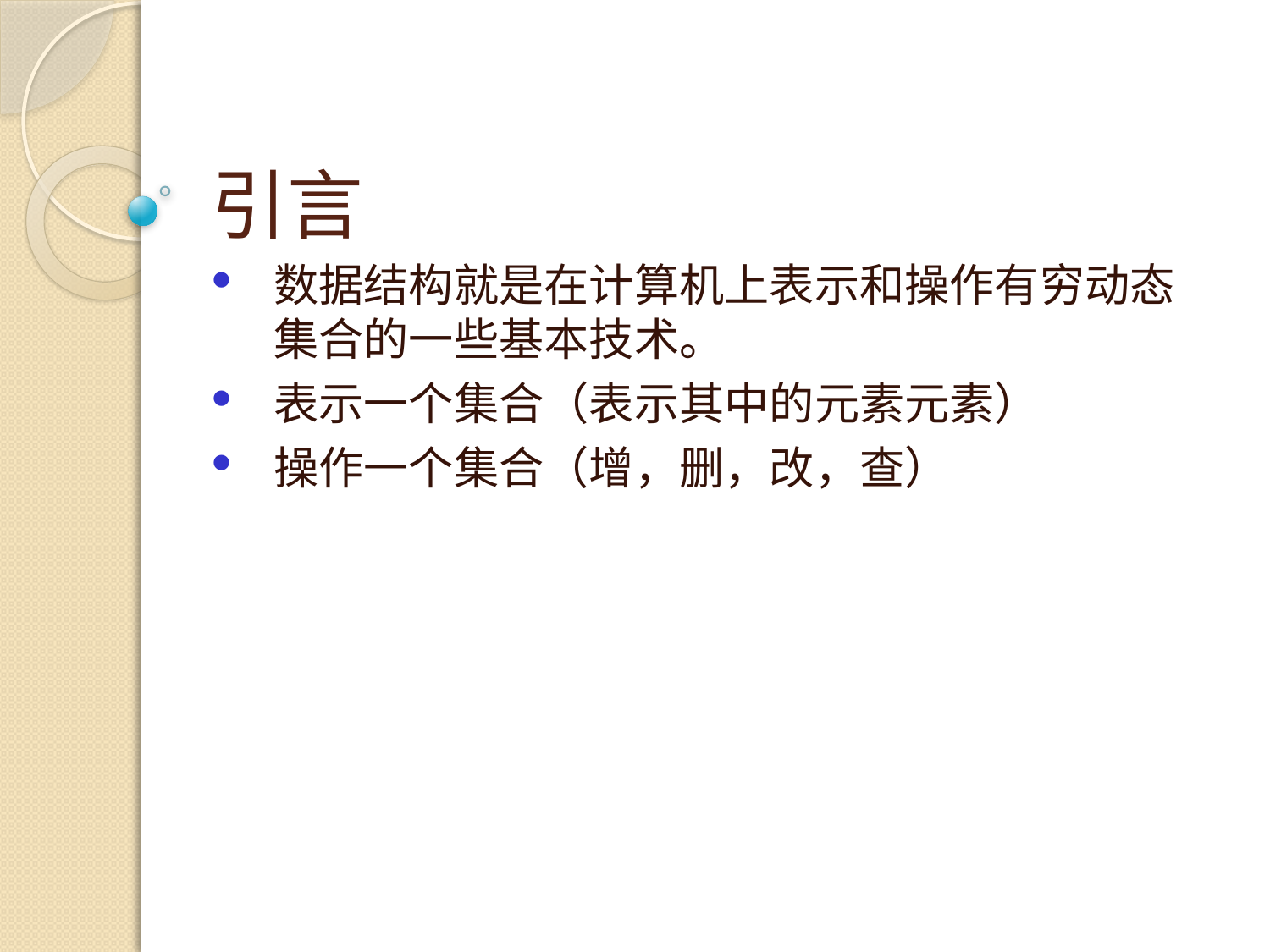

# 引言
数据结构就是在计算机上表示和操作有穷动态集合的一些基本技术。
表示一个集合（表示其中的元素元素）
操作一个集合（增，删，改，查）